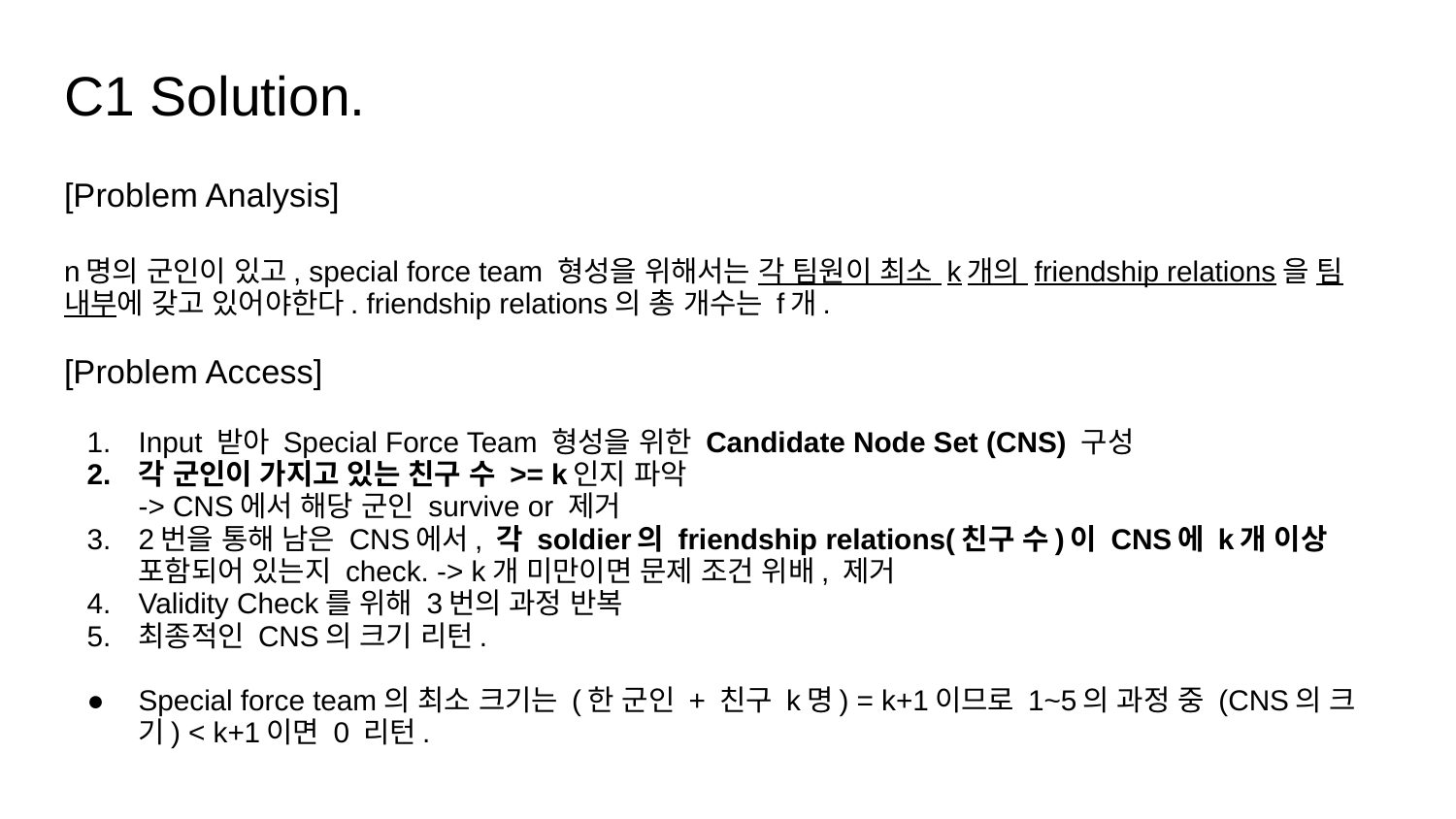

# C1 Solution.
[Problem Analysis]

n명의 군인이 있고, special force team 형성을 위해서는 각 팀원이 최소 k개의 friendship relations을 팀 내부에 갖고 있어야한다. friendship relations의 총 개수는 f개.
[Problem Access]

Input 받아 Special Force Team 형성을 위한 Candidate Node Set (CNS) 구성
각 군인이 가지고 있는 친구 수 >= k인지 파악
-> CNS에서 해당 군인 survive or 제거
2번을 통해 남은 CNS에서, 각 soldier의 friendship relations(친구 수)이 CNS에 k개 이상 포함되어 있는지 check. -> k개 미만이면 문제 조건 위배, 제거
Validity Check를 위해 3번의 과정 반복
최종적인 CNS의 크기 리턴.

Special force team의 최소 크기는 (한 군인 + 친구 k명) = k+1이므로 1~5의 과정 중 (CNS의 크기) < k+1이면 0 리턴.